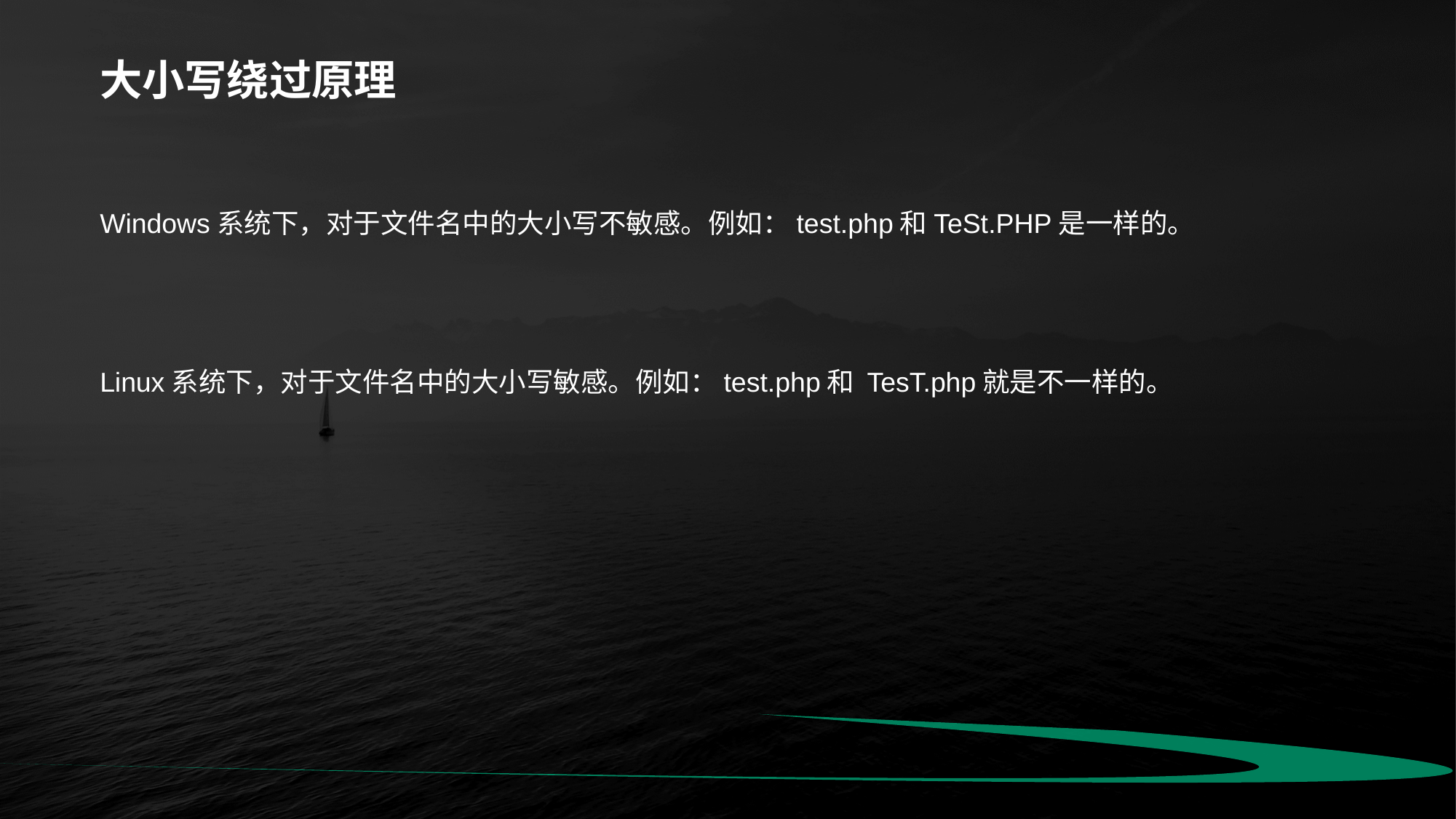

大小写绕过原理
Windows系统下，对于文件名中的大小写不敏感。例如：test.php和TeSt.PHP是一样的。
Linux系统下，对于文件名中的大小写敏感。例如：test.php和 TesT.php就是不一样的。